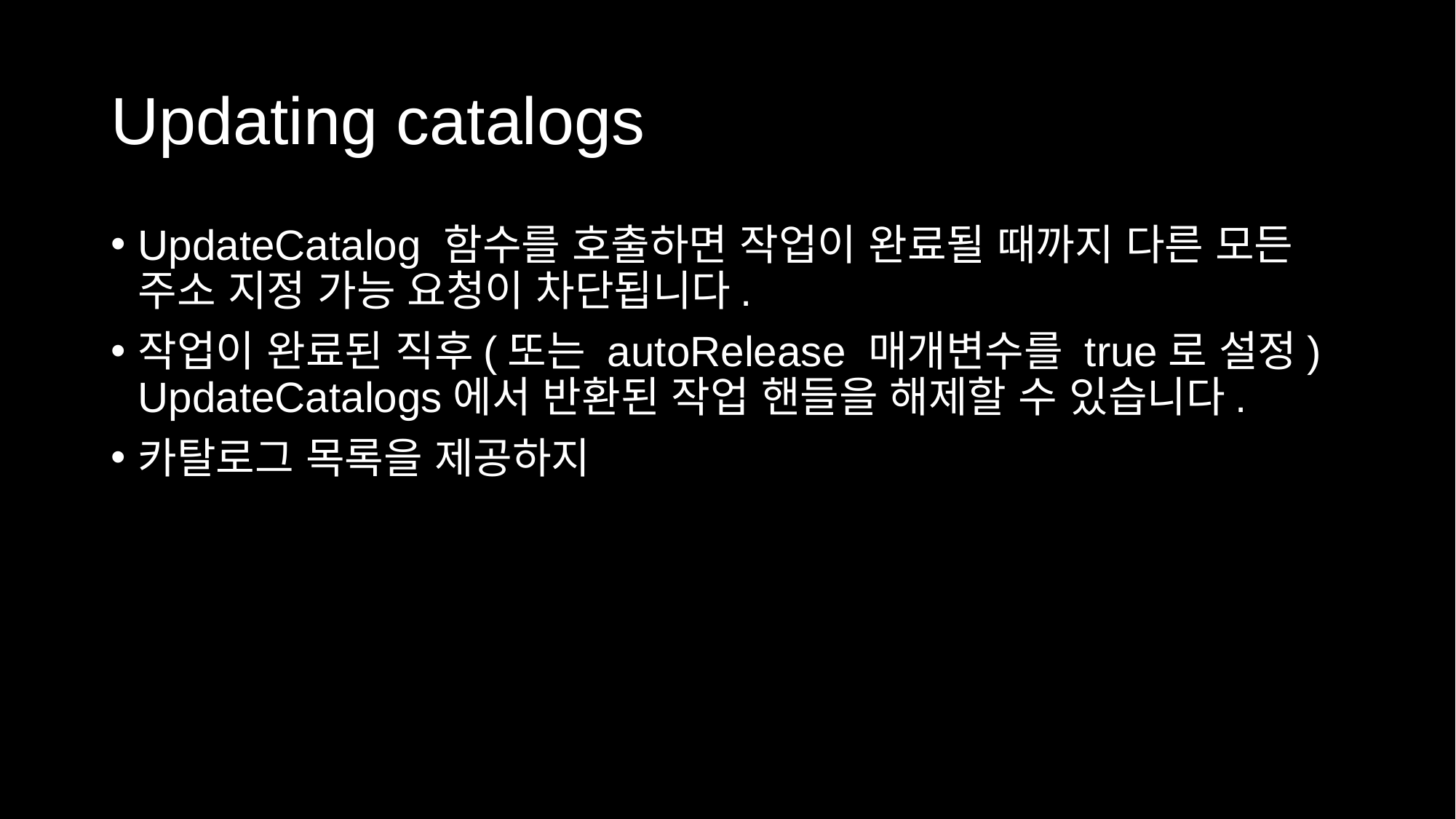

# Updating catalogs
UpdateCatalog 함수를 호출하면 작업이 완료될 때까지 다른 모든 주소 지정 가능 요청이 차단됩니다.
작업이 완료된 직후(또는 autoRelease 매개변수를 true로 설정) UpdateCatalogs에서 반환된 작업 핸들을 해제할 수 있습니다.
카탈로그 목록을 제공하지